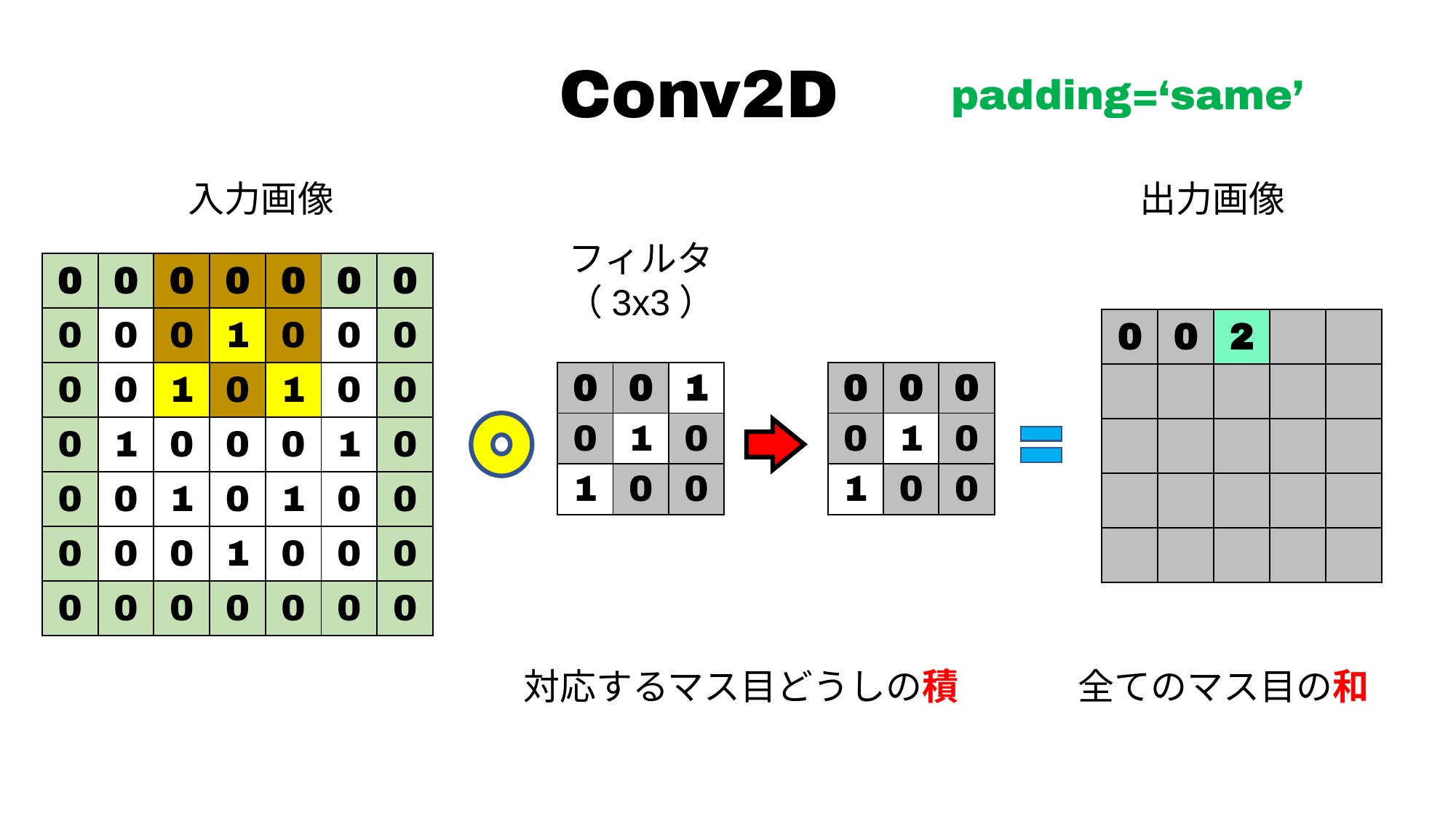

Conv2D
padding=‘same’
出力画像
入力画像
フィルタ
（3x3）
| 0 | 0 | 0 | 0 | 0 | 0 | 0 |
| --- | --- | --- | --- | --- | --- | --- |
| 0 | 0 | 0 | 1 | 0 | 0 | 0 |
| 0 | 0 | 1 | 0 | 1 | 0 | 0 |
| 0 | 1 | 0 | 0 | 0 | 1 | 0 |
| 0 | 0 | 1 | 0 | 1 | 0 | 0 |
| 0 | 0 | 0 | 1 | 0 | 0 | 0 |
| 0 | 0 | 0 | 0 | 0 | 0 | 0 |
| 0 | 0 | 2 |  |  |
| --- | --- | --- | --- | --- |
|  |  |  |  |  |
|  |  |  |  |  |
|  |  |  |  |  |
|  |  |  |  |  |
| 0 | 0 | 1 |
| --- | --- | --- |
| 0 | 1 | 0 |
| 1 | 0 | 0 |
| 0 | 0 | 0 |
| --- | --- | --- |
| 0 | 1 | 0 |
| 1 | 0 | 0 |

対応するマス目どうしの積
全てのマス目の和